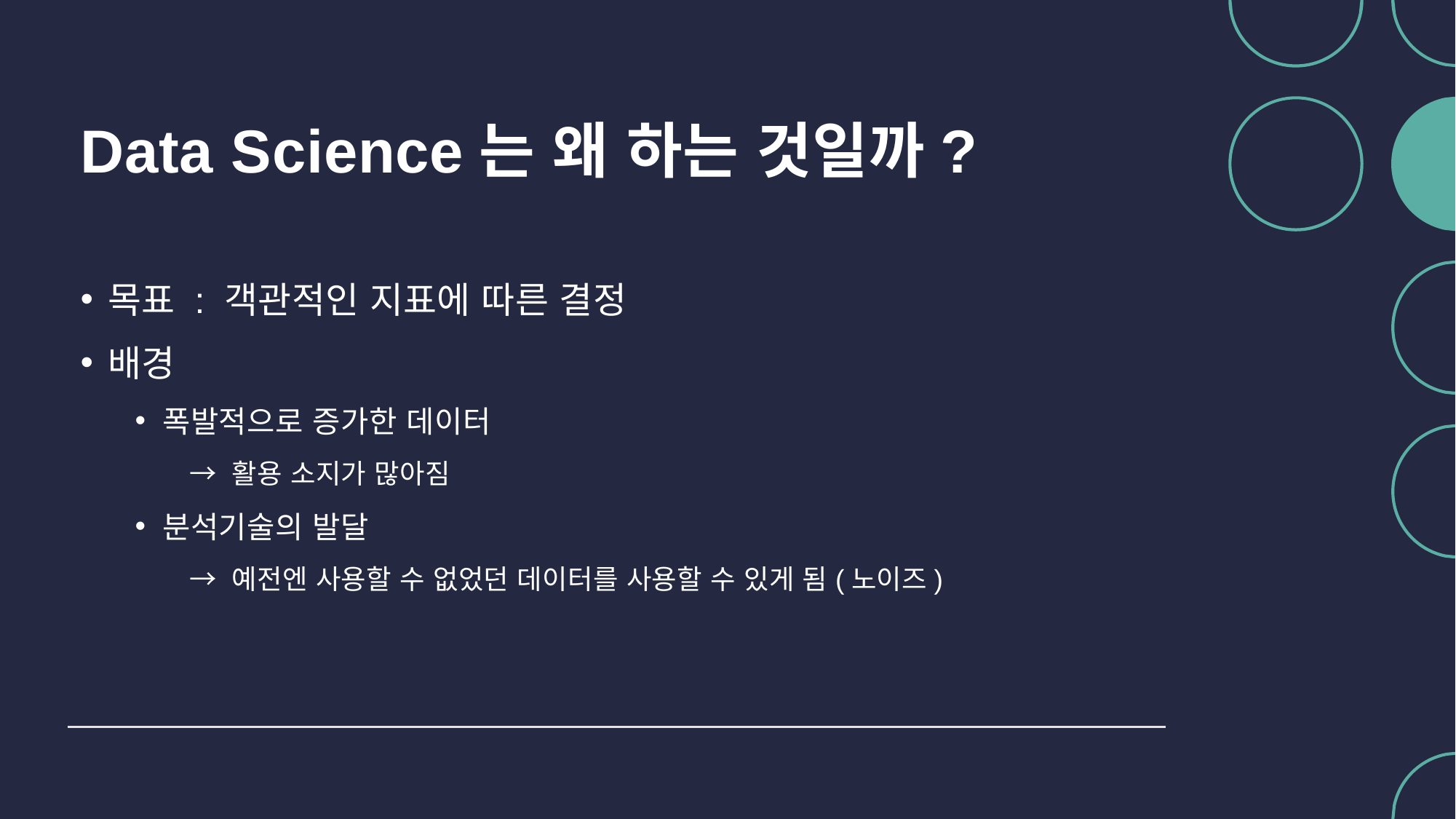

# Data Science는 왜 하는 것일까?
목표 : 객관적인 지표에 따른 결정
배경
폭발적으로 증가한 데이터
→ 활용 소지가 많아짐
분석기술의 발달
→ 예전엔 사용할 수 없었던 데이터를 사용할 수 있게 됨(노이즈)